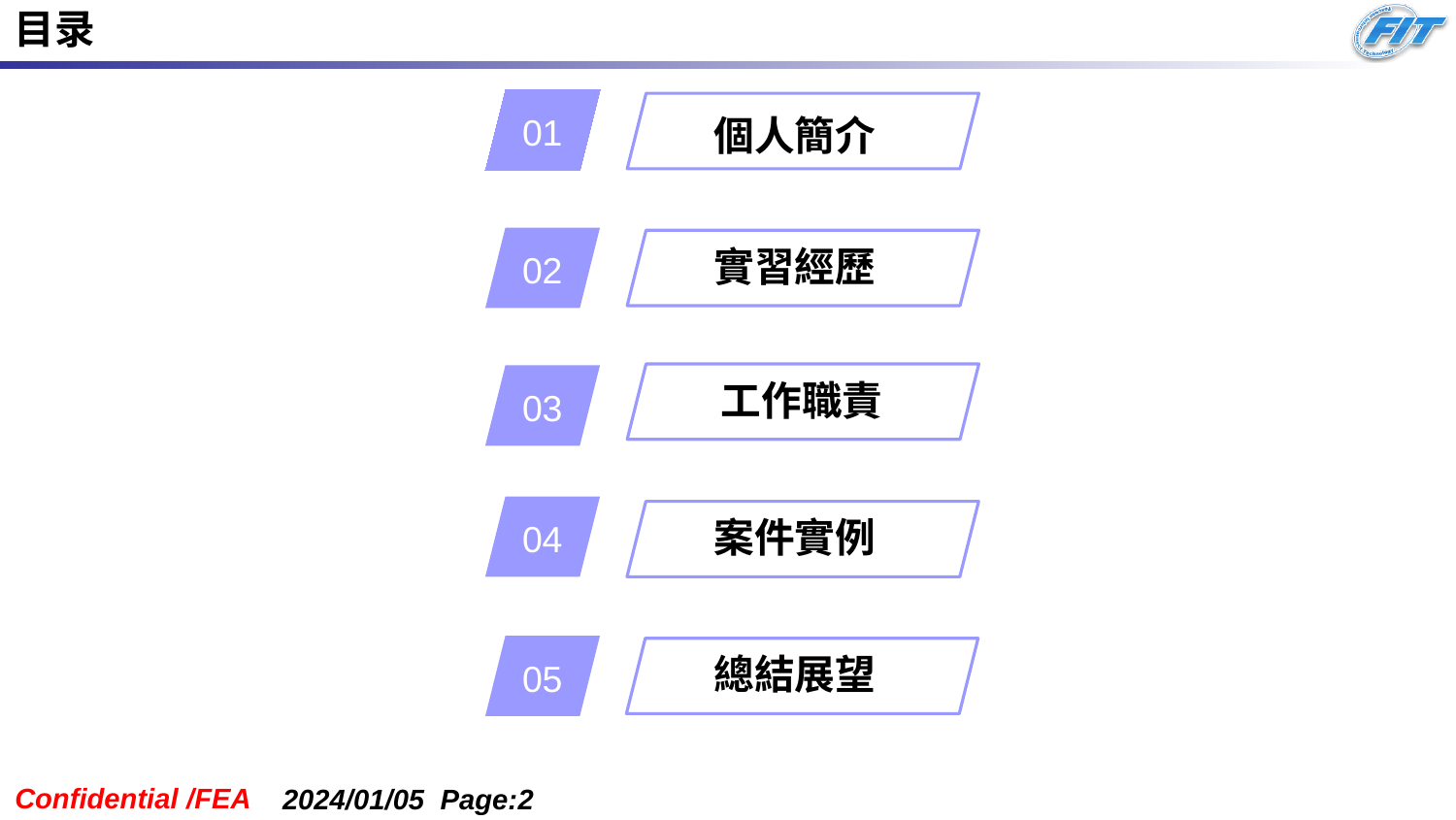

目录
01

個人簡介
02

實習經歷

03
工作職責
04

案件實例
05

總結展望